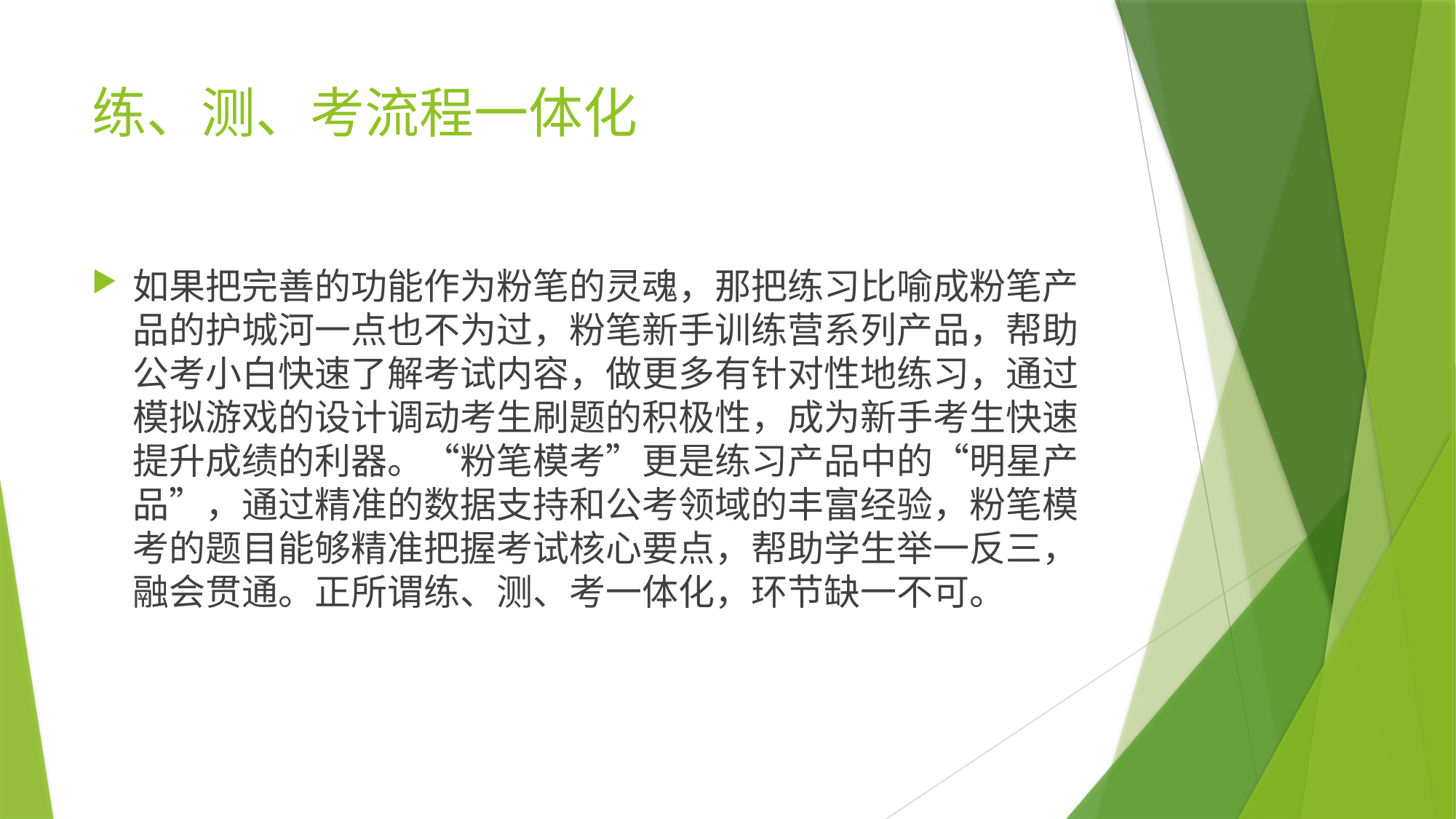

# 练、测、考流程一体化
如果把完善的功能作为粉笔的灵魂，那把练习比喻成粉笔产品的护城河一点也不为过，粉笔新手训练营系列产品，帮助公考小白快速了解考试内容，做更多有针对性地练习，通过模拟游戏的设计调动考生刷题的积极性，成为新手考生快速提升成绩的利器。“粉笔模考”更是练习产品中的“明星产品”，通过精准的数据支持和公考领域的丰富经验，粉笔模考的题目能够精准把握考试核心要点，帮助学生举一反三，融会贯通。正所谓练、测、考一体化，环节缺一不可。